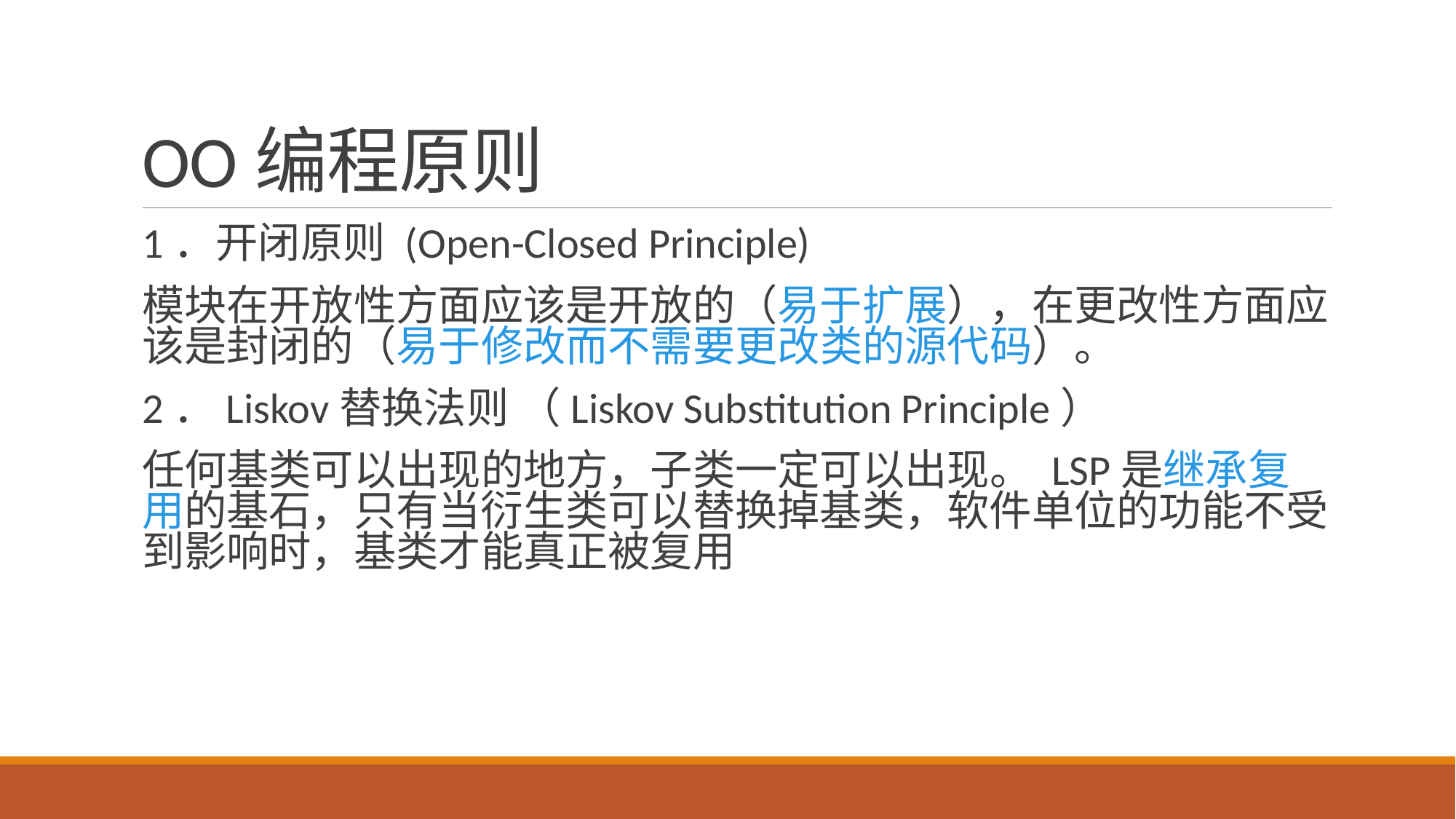

# OO编程原则
1．开闭原则 (Open-Closed Principle)
模块在开放性方面应该是开放的（易于扩展），在更改性方面应该是封闭的（易于修改而不需要更改类的源代码）。
2．Liskov替换法则 （Liskov Substitution Principle）
任何基类可以出现的地方，子类一定可以出现。 LSP是继承复用的基石，只有当衍生类可以替换掉基类，软件单位的功能不受到影响时，基类才能真正被复用